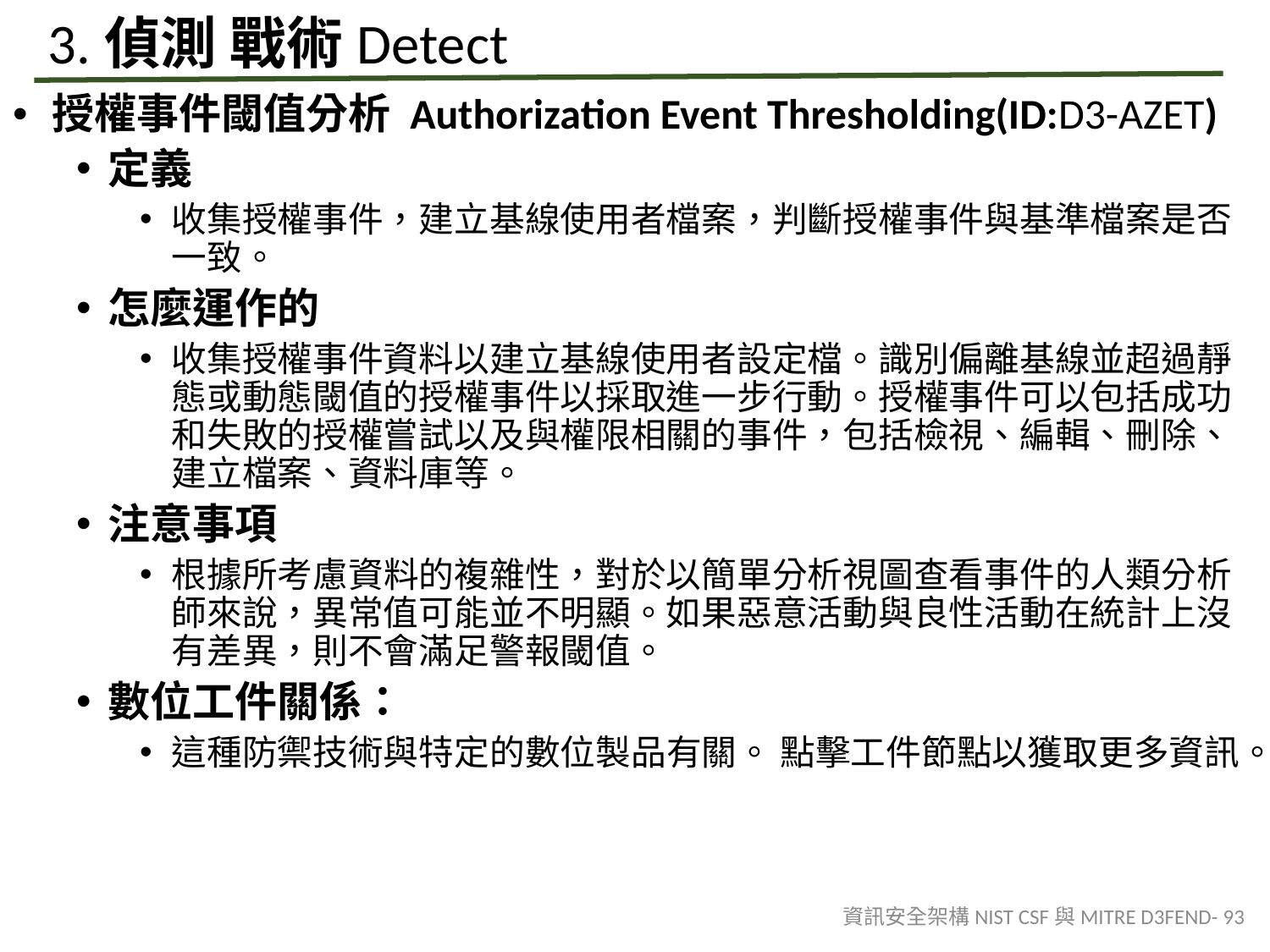

# 3.偵測 戰術Detect
授權事件閾值分析 Authorization Event Thresholding(ID:D3-AZET)
定義
收集授權事件，建立基線使用者檔案，判斷授權事件與基準檔案是否一致。
怎麼運作的
收集授權事件資料以建立基線使用者設定檔。識別偏離基線並超過靜態或動態閾值的授權事件以採取進一步行動。授權事件可以包括成功和失敗的授權嘗試以及與權限相關的事件，包括檢視、編輯、刪除、建立檔案、資料庫等。
注意事項
根據所考慮資料的複雜性，對於以簡單分析視圖查看事件的人類分析師來說，異常值可能並不明顯。如果惡意活動與良性活動在統計上沒有差異，則不會滿足警報閾值。
數位工件關係：
這種防禦技術與特定的數位製品有關。 點擊工件節點以獲取更多資訊。
資訊安全架構NIST CSF與MITRE D3FEND- 93